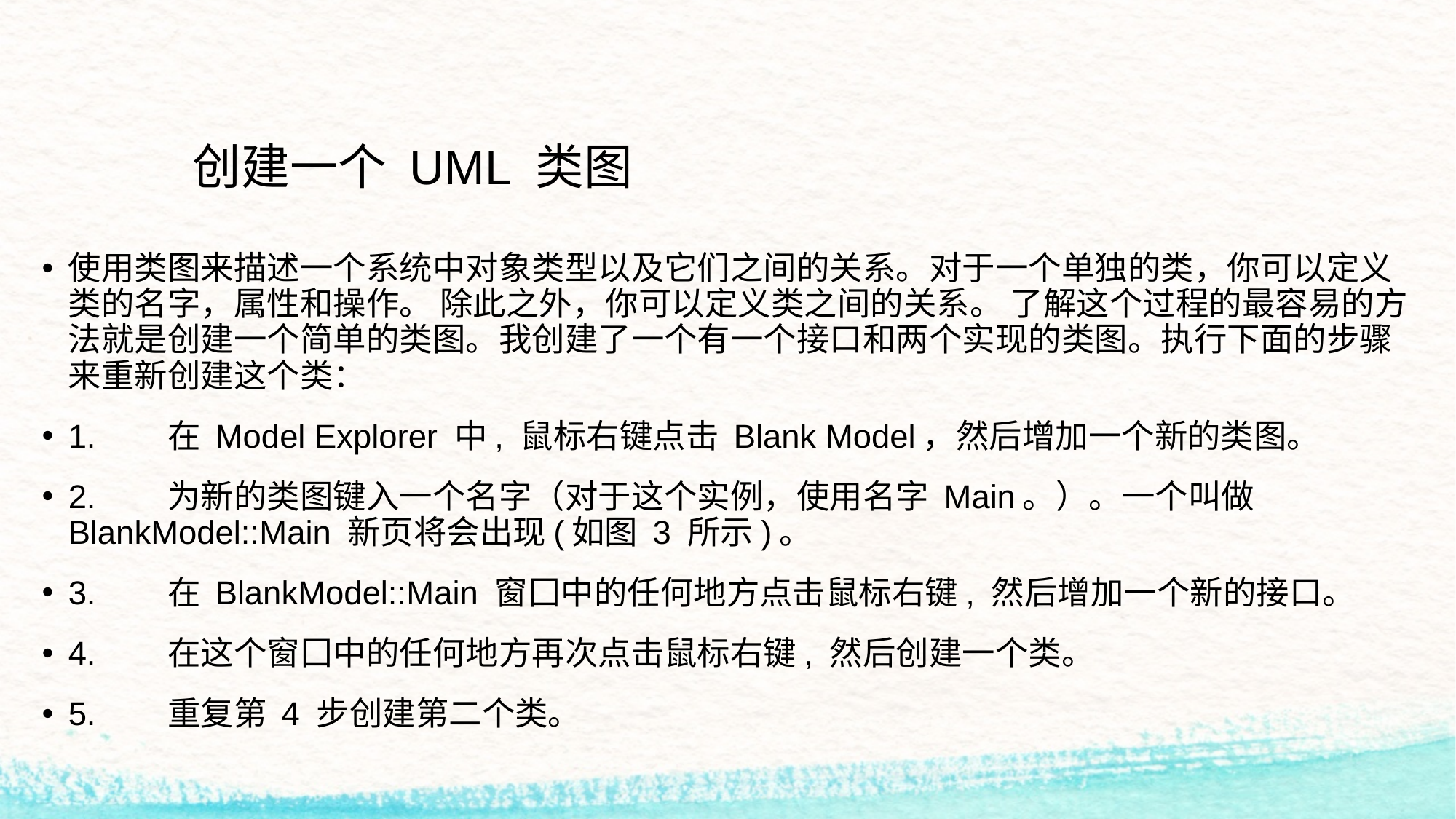

# 创建一个 UML 类图
使用类图来描述一个系统中对象类型以及它们之间的关系。对于一个单独的类，你可以定义类的名字，属性和操作。 除此之外，你可以定义类之间的关系。 了解这个过程的最容易的方法就是创建一个简单的类图。我创建了一个有一个接口和两个实现的类图。执行下面的步骤来重新创建这个类：
1.	在 Model Explorer 中, 鼠标右键点击 Blank Model，然后增加一个新的类图。
2.	为新的类图键入一个名字（对于这个实例，使用名字 Main。）。一个叫做 BlankModel::Main 新页将会出现(如图 3 所示)。
3.	在 BlankModel::Main 窗囗中的任何地方点击鼠标右键, 然后增加一个新的接口。
4.	在这个窗囗中的任何地方再次点击鼠标右键, 然后创建一个类。
5.	重复第 4 步创建第二个类。